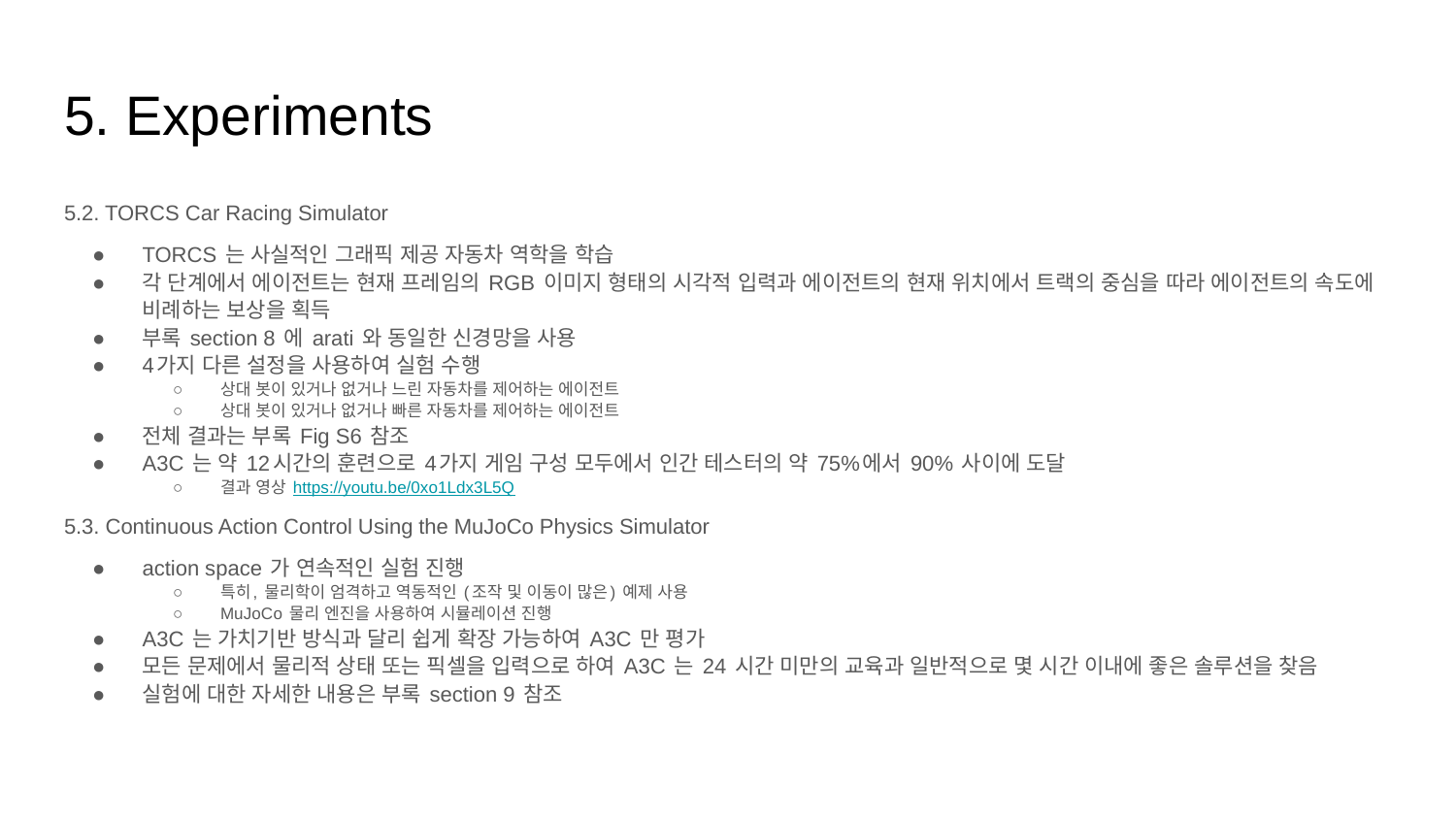

# 5. Experiments
5.2. TORCS Car Racing Simulator
TORCS 는 사실적인 그래픽 제공 자동차 역학을 학습
각 단계에서 에이전트는 현재 프레임의 RGB 이미지 형태의 시각적 입력과 에이전트의 현재 위치에서 트랙의 중심을 따라 에이전트의 속도에 비례하는 보상을 획득
부록 section 8 에 arati 와 동일한 신경망을 사용
4가지 다른 설정을 사용하여 실험 수행
상대 봇이 있거나 없거나 느린 자동차를 제어하는 에이전트
상대 봇이 있거나 없거나 빠른 자동차를 제어하는 에이전트
전체 결과는 부록 Fig S6 참조
A3C 는 약 12시간의 훈련으로 4가지 게임 구성 모두에서 인간 테스터의 약 75%에서 90% 사이에 도달
결과 영상 https://youtu.be/0xo1Ldx3L5Q
5.3. Continuous Action Control Using the MuJoCo Physics Simulator
action space 가 연속적인 실험 진행
특히, 물리학이 엄격하고 역동적인 (조작 및 이동이 많은) 예제 사용
MuJoCo 물리 엔진을 사용하여 시뮬레이션 진행
A3C 는 가치기반 방식과 달리 쉽게 확장 가능하여 A3C 만 평가
모든 문제에서 물리적 상태 또는 픽셀을 입력으로 하여 A3C 는 24 시간 미만의 교육과 일반적으로 몇 시간 이내에 좋은 솔루션을 찾음
실험에 대한 자세한 내용은 부록 section 9 참조